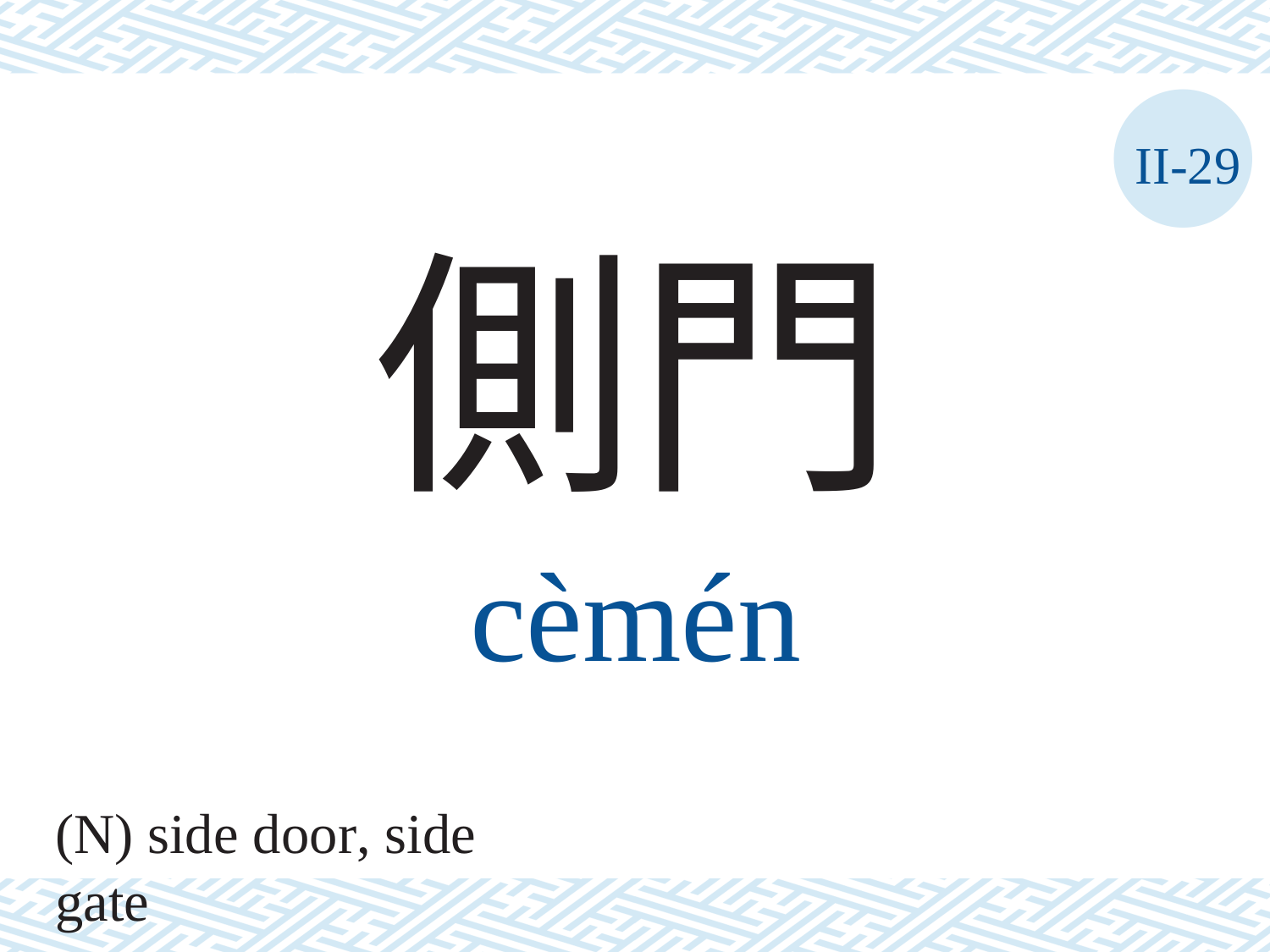

II-29
側門
cèmén
(N) side door, side gate